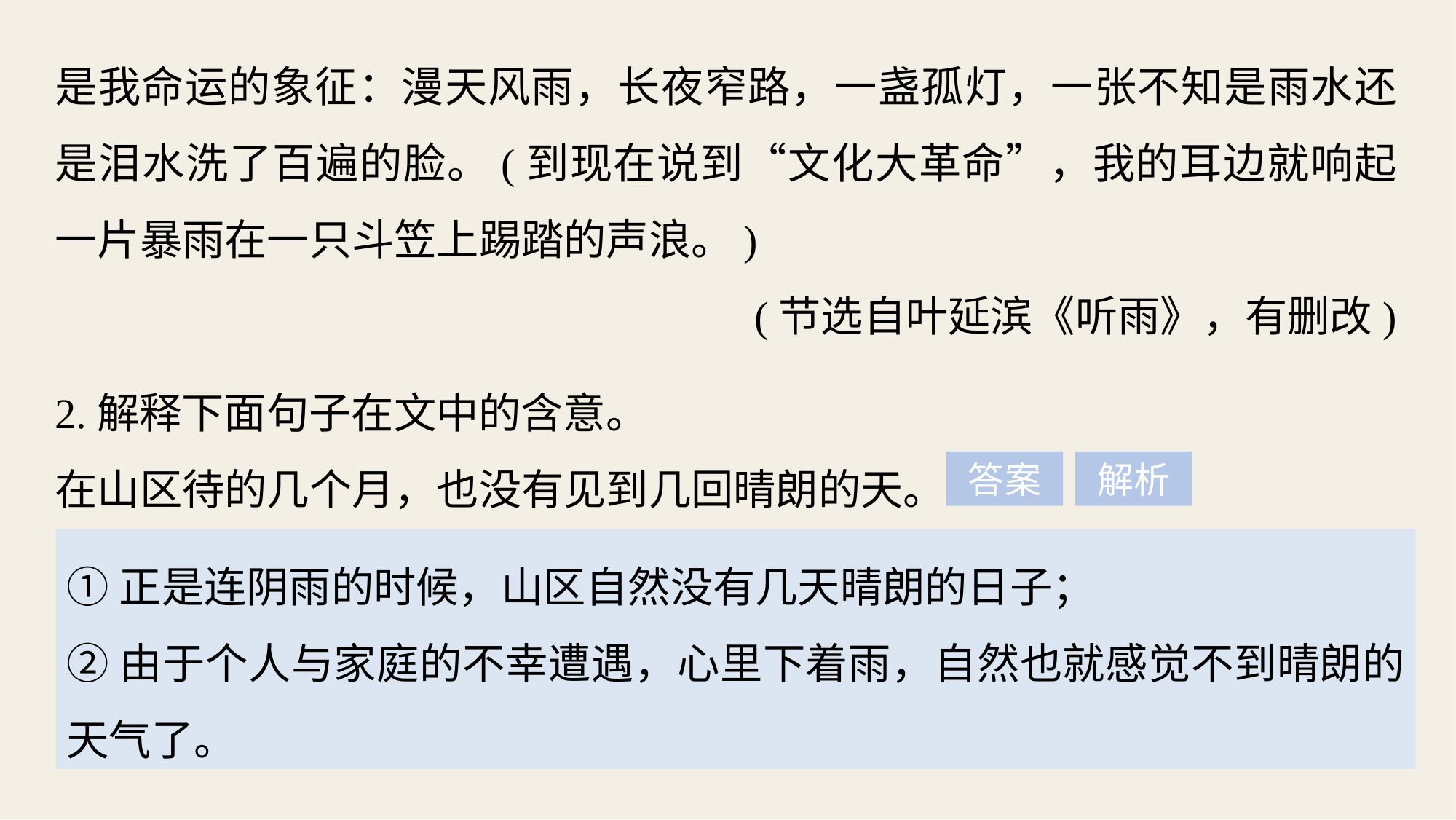

是我命运的象征：漫天风雨，长夜窄路，一盏孤灯，一张不知是雨水还是泪水洗了百遍的脸。(到现在说到“文化大革命”，我的耳边就响起一片暴雨在一只斗笠上踢踏的声浪。)
(节选自叶延滨《听雨》，有删改)
2.解释下面句子在文中的含意。
在山区待的几个月，也没有见到几回晴朗的天。
答案
解析
①正是连阴雨的时候，山区自然没有几天晴朗的日子；
②由于个人与家庭的不幸遭遇，心里下着雨，自然也就感觉不到晴朗的天气了。